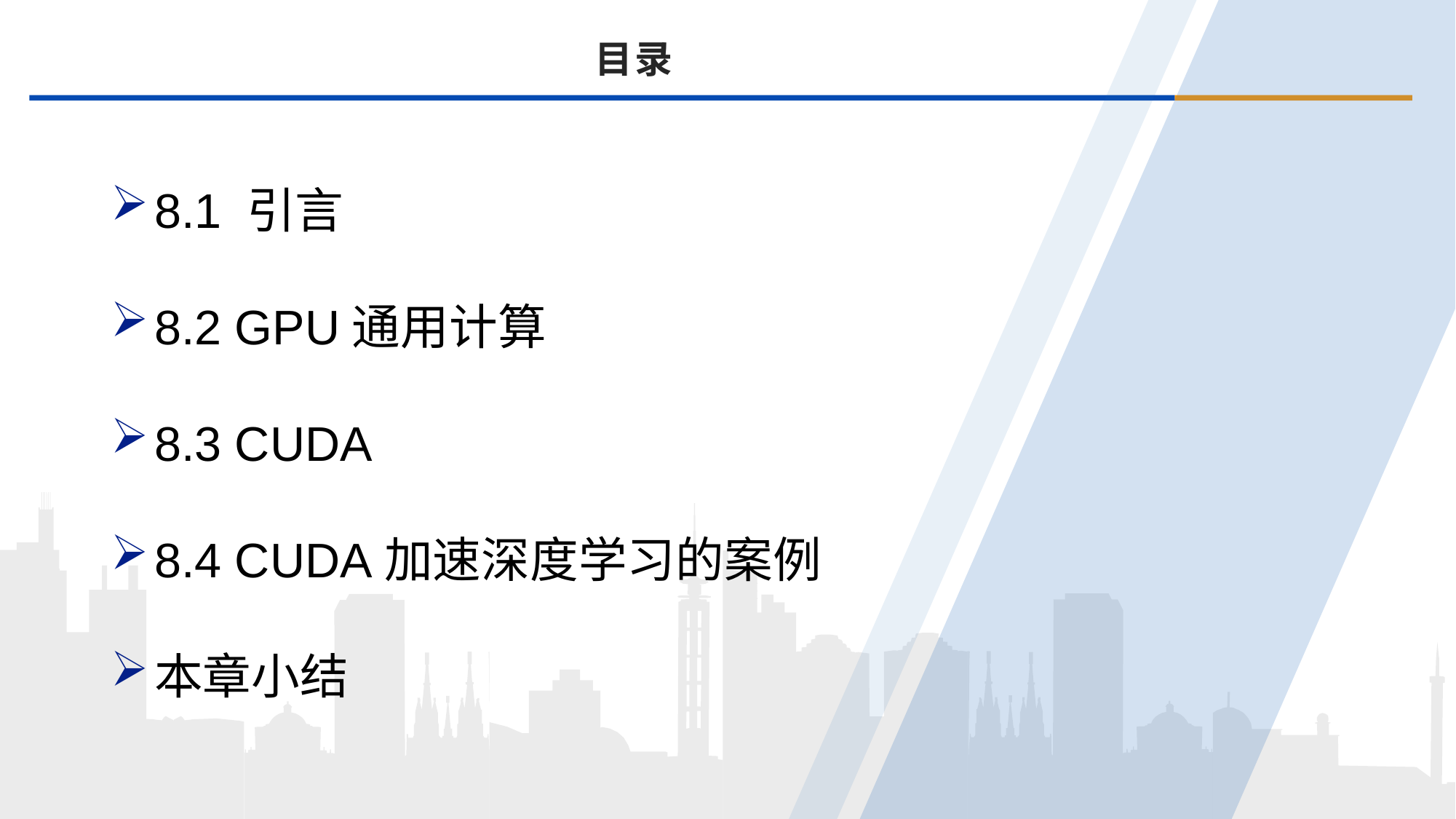

目录
8.1 引言
8.2 GPU通用计算
8.3 CUDA
8.4 CUDA加速深度学习的案例
本章小结